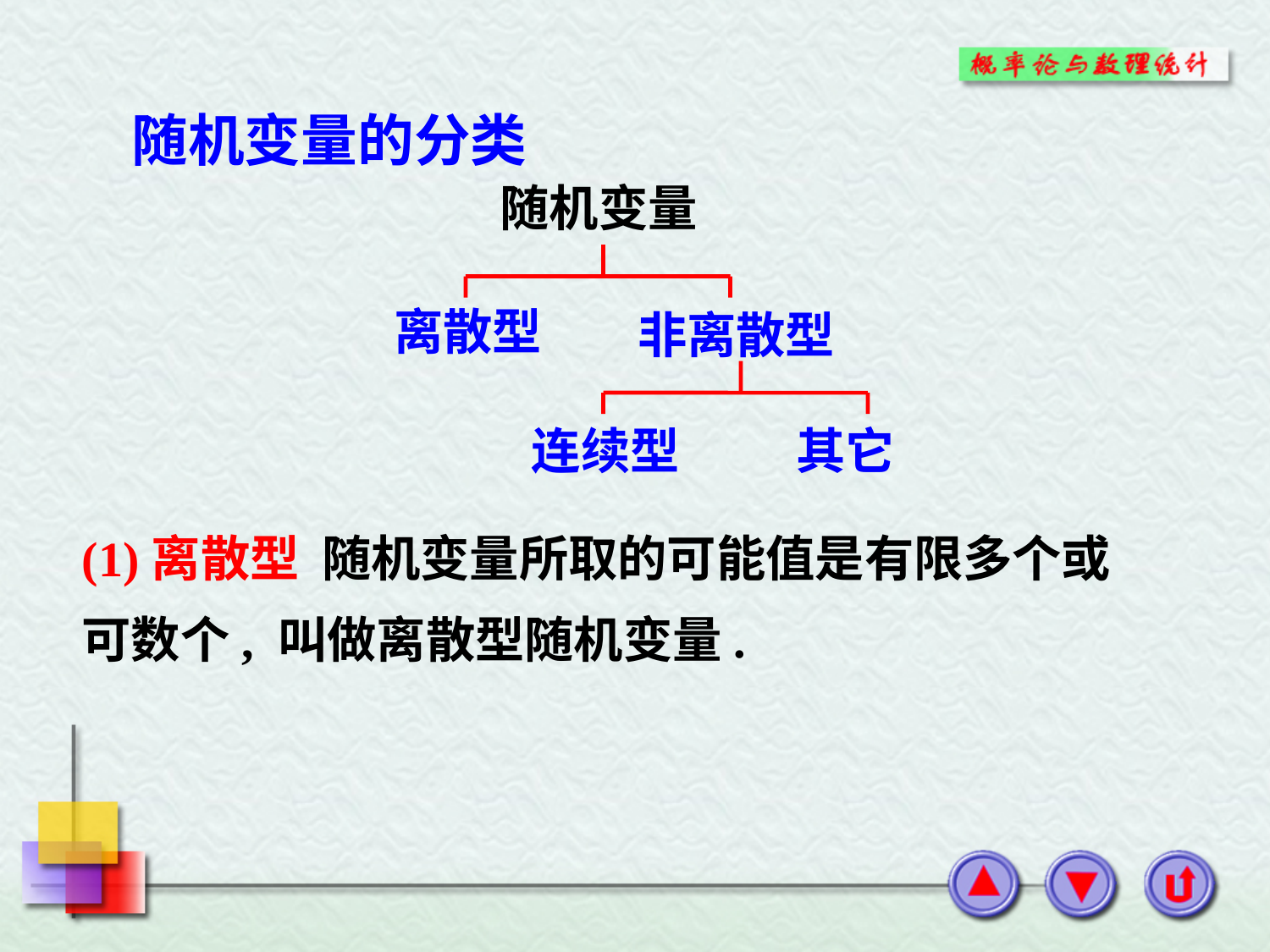

随机变量的分类
随机变量

离散型
非离散型

连续型
其它
(1)离散型  随机变量所取的可能值是有限多个或
可数个, 叫做离散型随机变量.